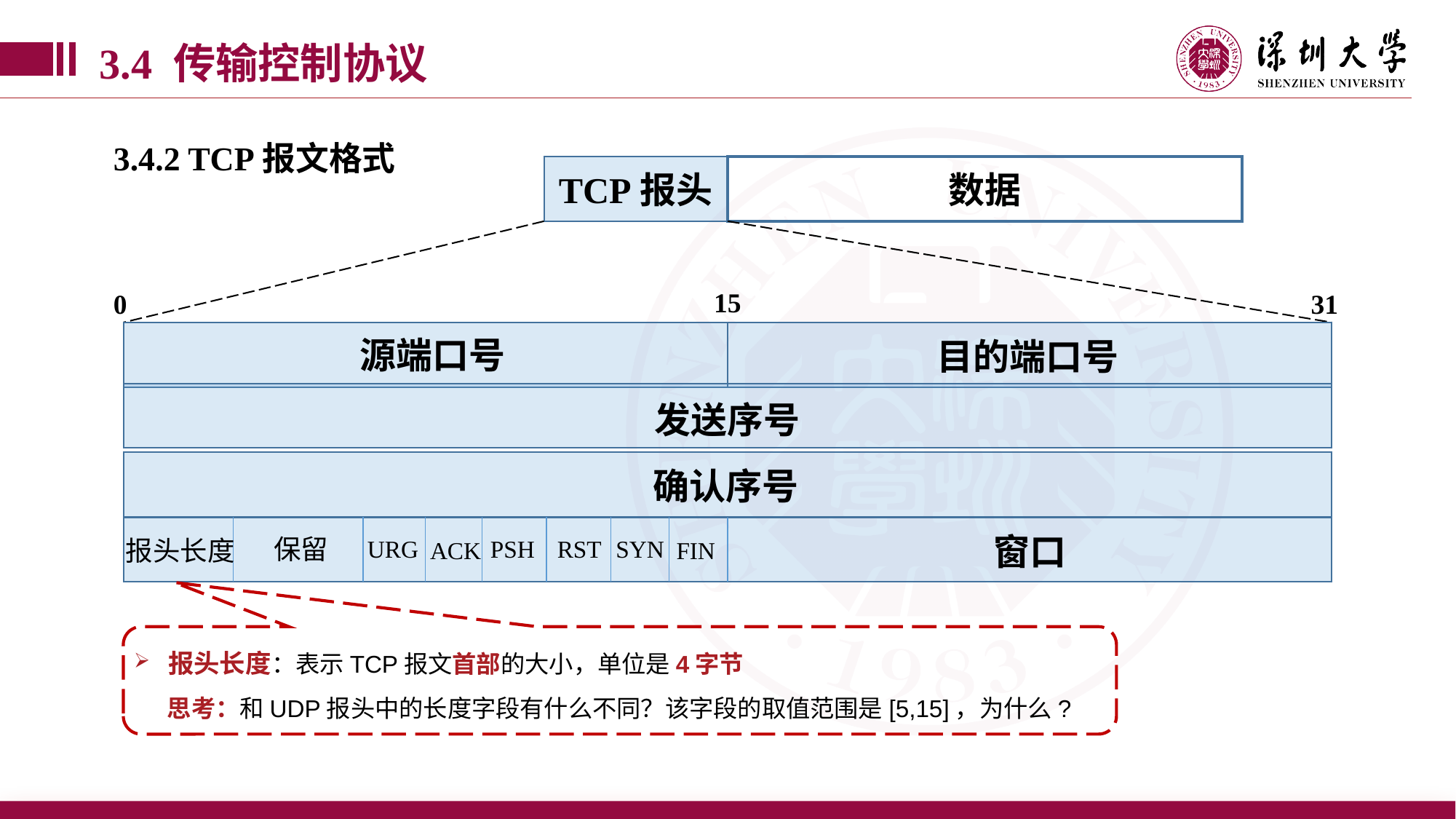

3.4 传输控制协议

3.4.2 TCP报文格式
TCP报头
数据
15
0
31

源端口号
目的端口号

发送序号

确认序号

窗口
保留
报头长度
URG
PSH
RST
SYN
ACK
FIN
报头长度：表示TCP报文首部的大小，单位是4字节
     思考：和UDP报头中的长度字段有什么不同？该字段的取值范围是[5,15]，为什么?